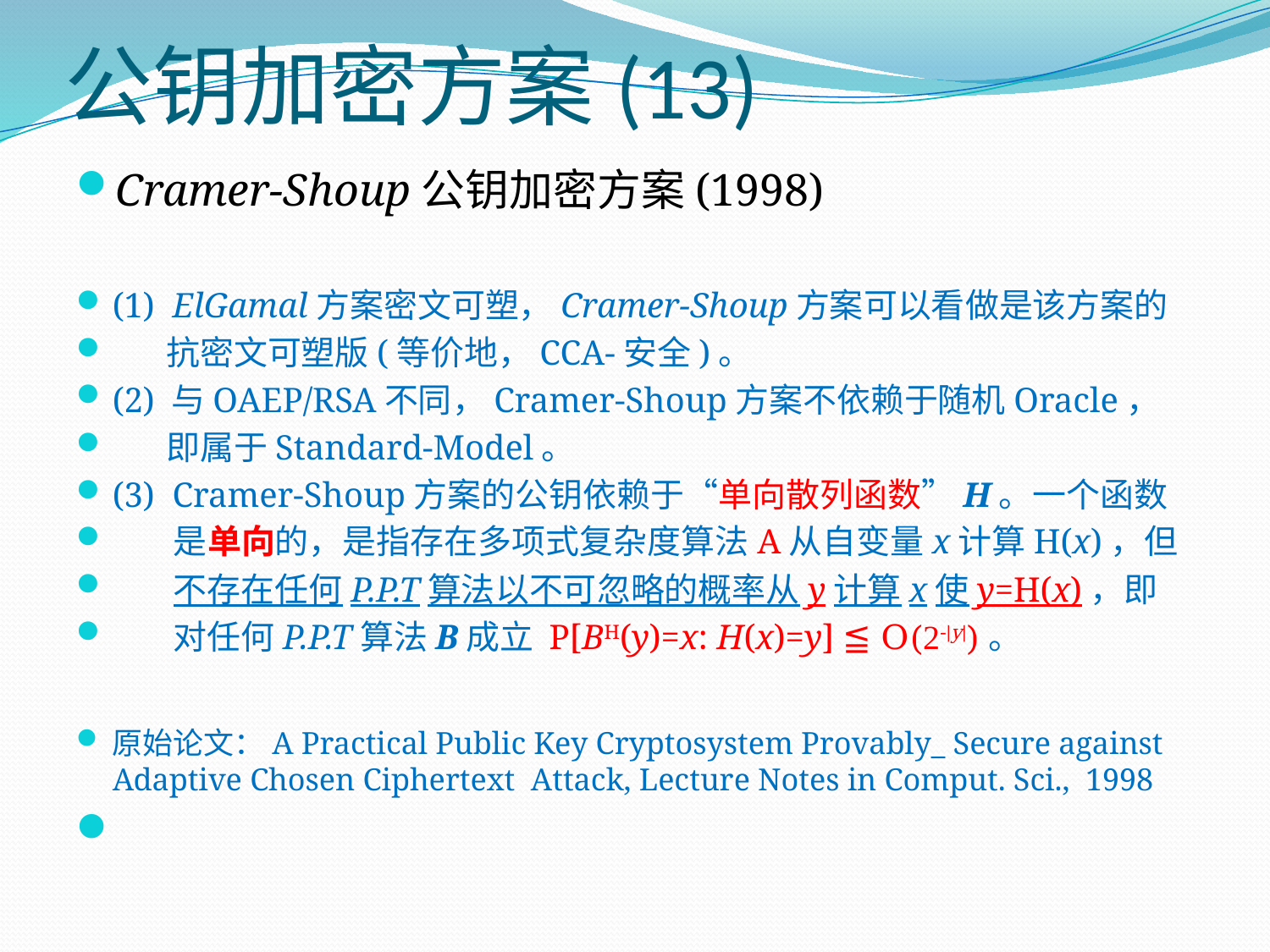

# 公钥加密方案(13)
Cramer-Shoup公钥加密方案(1998)

(1)  ElGamal方案密文可塑，Cramer-Shoup方案可以看做是该方案的
      抗密文可塑版(等价地，CCA-安全)。
(2) 与OAEP/RSA不同，Cramer-Shoup方案不依赖于随机Oracle，
      即属于Standard-Model。
(3)  Cramer-Shoup方案的公钥依赖于“单向散列函数”H。一个函数
       是单向的，是指存在多项式复杂度算法A从自变量x计算H(x)，但
       不存在任何P.P.T算法以不可忽略的概率从y计算x使y=H(x)，即
       对任何P.P.T算法B成立 P[BH(y)=x: H(x)=y] ≦ O(2-|y|)。

原始论文：A Practical Public Key Cryptosystem Provably_ Secure against Adaptive Chosen Ciphertext  Attack, Lecture Notes in Comput. Sci.,  1998